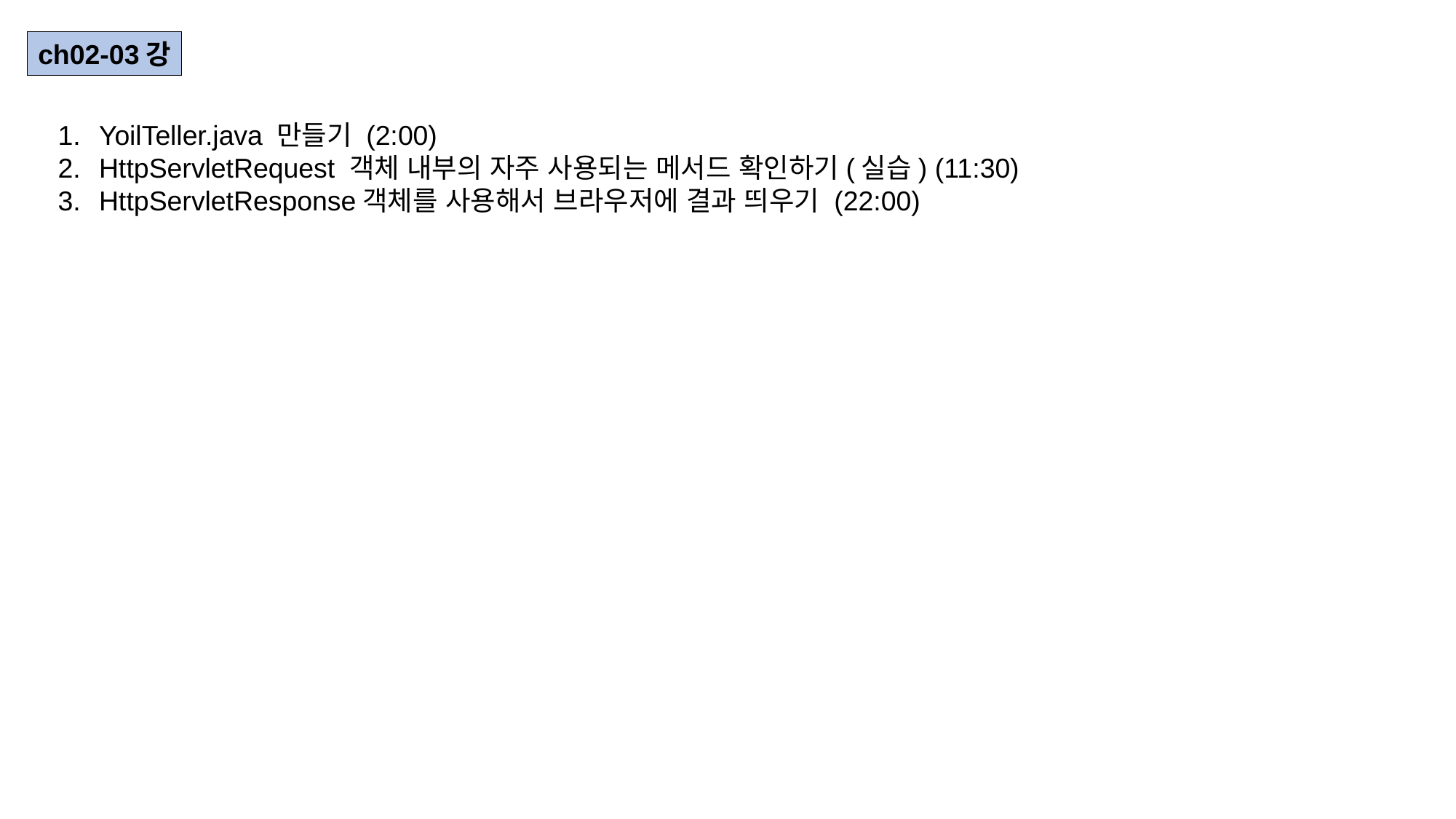

ch02-03강
YoilTeller.java 만들기 (2:00)
HttpServletRequest 객체 내부의 자주 사용되는 메서드 확인하기(실습) (11:30)
HttpServletResponse객체를 사용해서 브라우저에 결과 띄우기 (22:00)